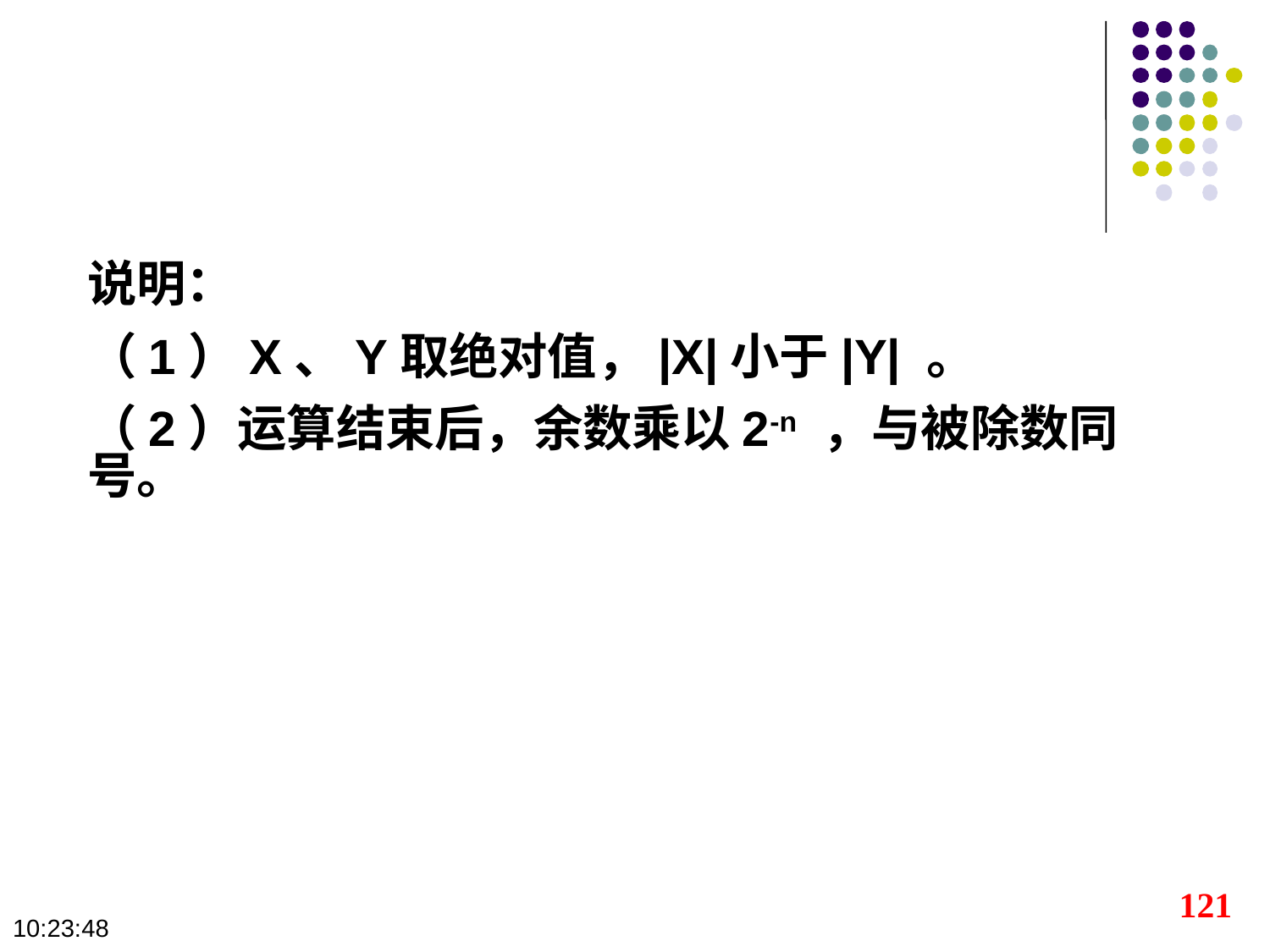

说明：
（1）X、Y取绝对值，|X|小于|Y| 。
（2）运算结束后，余数乘以2-n ，与被除数同号。

121
10:23:48